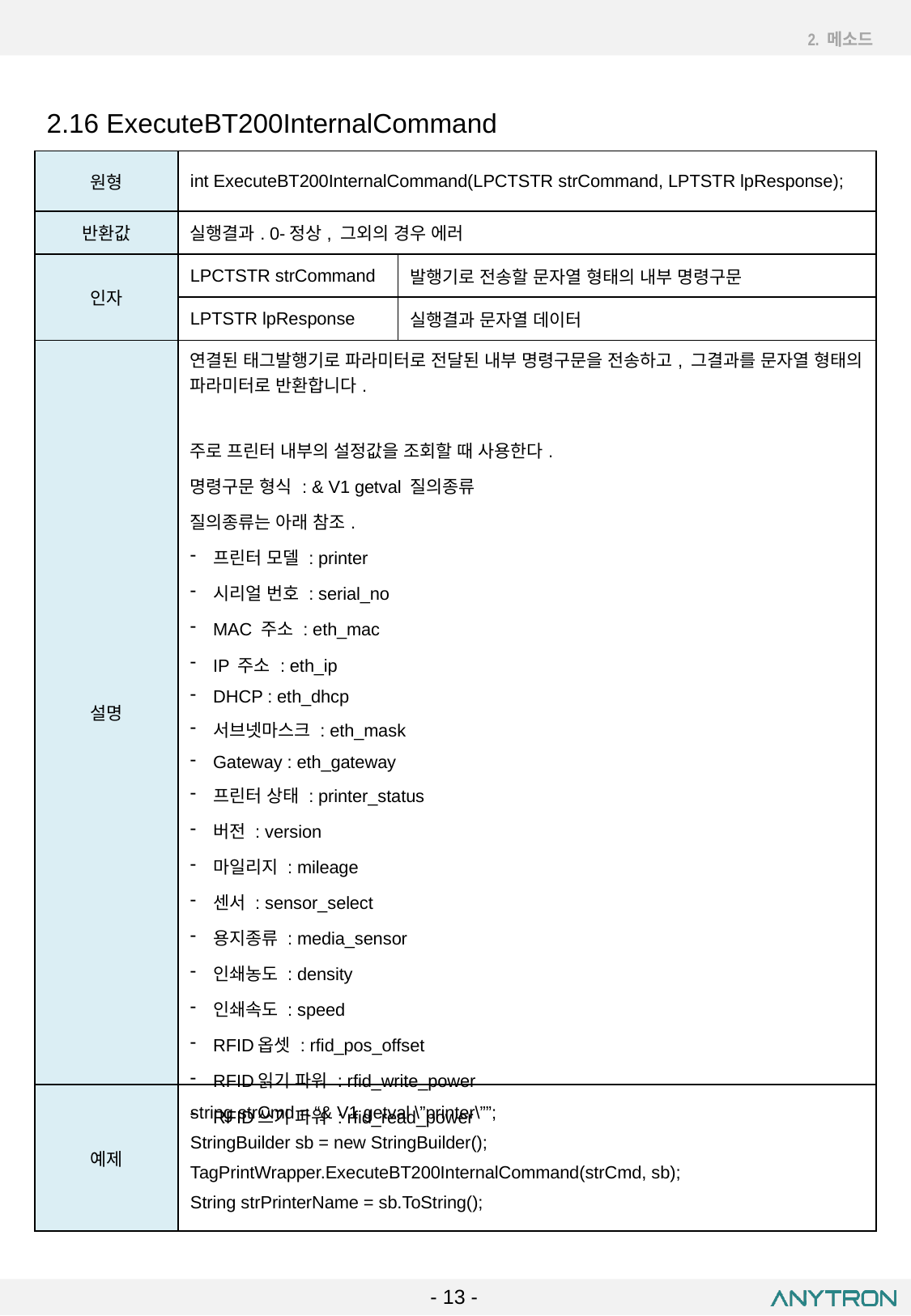

2. 메소드
2.16 ExecuteBT200InternalCommand
| 원형 | int ExecuteBT200InternalCommand(LPCTSTR strCommand, LPTSTR lpResponse); |  |
| --- | --- | --- |
| 반환값 | 실행결과. 0-정상, 그외의 경우 에러 |  |
| 인자 | LPCTSTR strCommand | 발행기로 전송할 문자열 형태의 내부 명령구문 |
|  | LPTSTR lpResponse | 실행결과 문자열 데이터 |
| 설명 | 연결된 태그발행기로 파라미터로 전달된 내부 명령구문을 전송하고, 그결과를 문자열 형태의 파라미터로 반환합니다. 주로 프린터 내부의 설정값을 조회할 때 사용한다. 명령구문 형식 : & V1 getval 질의종류 질의종류는 아래 참조. 프린터 모델 : printer 시리얼 번호 : serial\_no MAC 주소 : eth\_mac IP 주소 : eth\_ip DHCP : eth\_dhcp 서브넷마스크 : eth\_mask Gateway : eth\_gateway 프린터 상태 : printer\_status 버전 : version 마일리지 : mileage 센서 : sensor\_select 용지종류 : media\_sensor 인쇄농도 : density 인쇄속도 : speed RFID옵셋 : rfid\_pos\_offset RFID읽기 파워 : rfid\_write\_power RFID쓰기 파워 : rfid\_read\_power |  |
| 예제 | string strCmd = “& V1 getval \”printer\””; StringBuilder sb = new StringBuilder(); TagPrintWrapper.ExecuteBT200InternalCommand(strCmd, sb); String strPrinterName = sb.ToString(); |  |